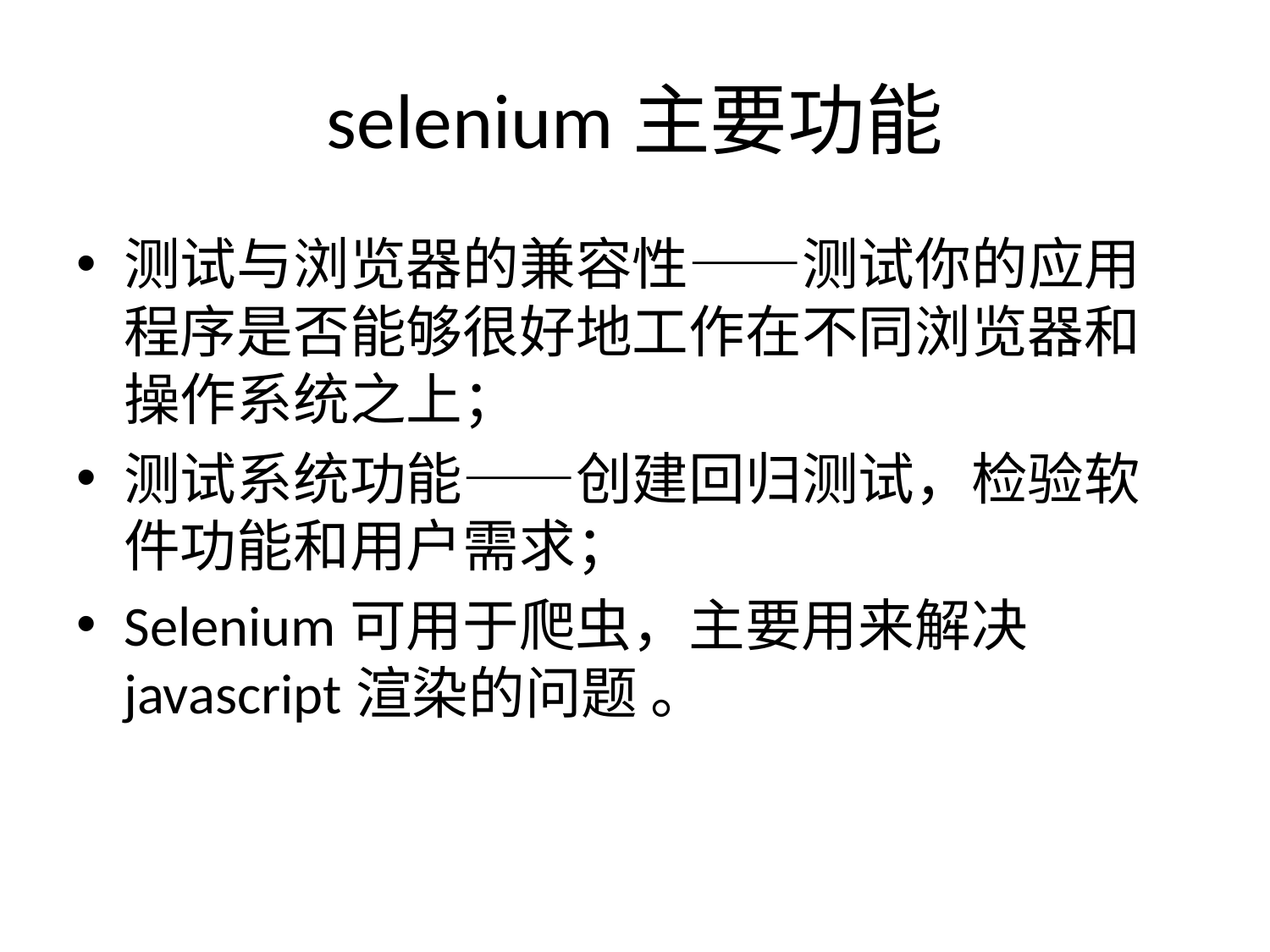

# selenium主要功能
测试与浏览器的兼容性——测试你的应用程序是否能够很好地工作在不同浏览器和操作系统之上；
测试系统功能——创建回归测试，检验软件功能和用户需求；
Selenium可用于爬虫，主要用来解决javascript渲染的问题 。